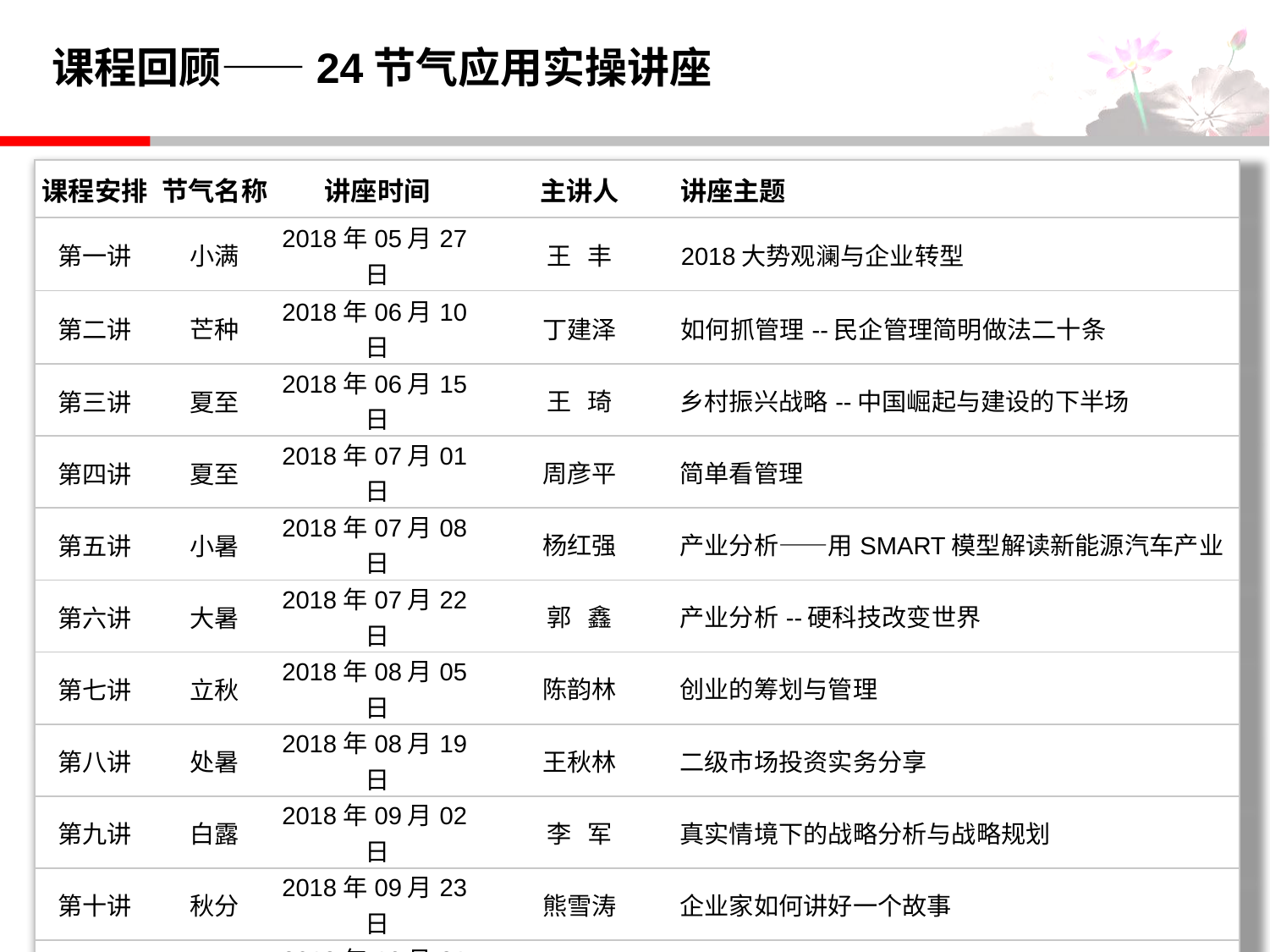

# 课程回顾——24节气应用实操讲座
| 课程安排 | 节气名称 | 讲座时间 | 主讲人 | 讲座主题 |
| --- | --- | --- | --- | --- |
| 第一讲 | 小满 | 2018年05月27日 | 王 丰 | 2018大势观澜与企业转型 |
| 第二讲 | 芒种 | 2018年06月10日 | 丁建泽 | 如何抓管理--民企管理简明做法二十条 |
| 第三讲 | 夏至 | 2018年06月15日 | 王 琦 | 乡村振兴战略--中国崛起与建设的下半场 |
| 第四讲 | 夏至 | 2018年07月01日 | 周彦平 | 简单看管理 |
| 第五讲 | 小暑 | 2018年07月08日 | 杨红强 | 产业分析——用SMART模型解读新能源汽车产业 |
| 第六讲 | 大暑 | 2018年07月22日 | 郭 鑫 | 产业分析--硬科技改变世界 |
| 第七讲 | 立秋 | 2018年08月05日 | 陈韵林 | 创业的筹划与管理 |
| 第八讲 | 处暑 | 2018年08月19日 | 王秋林 | 二级市场投资实务分享 |
| 第九讲 | 白露 | 2018年09月02日 | 李 军 | 真实情境下的战略分析与战略规划 |
| 第十讲 | 秋分 | 2018年09月23日 | 熊雪涛 | 企业家如何讲好一个故事 |
| 第十一讲 | 寒露 | 2018年10月21日 | 王启林 | 怎样阅读招股说明书 |
| 第十二讲 | 霜降 | 2018年10月28日 | 路 明 | 股权激励的理念、实操和案例 |
4